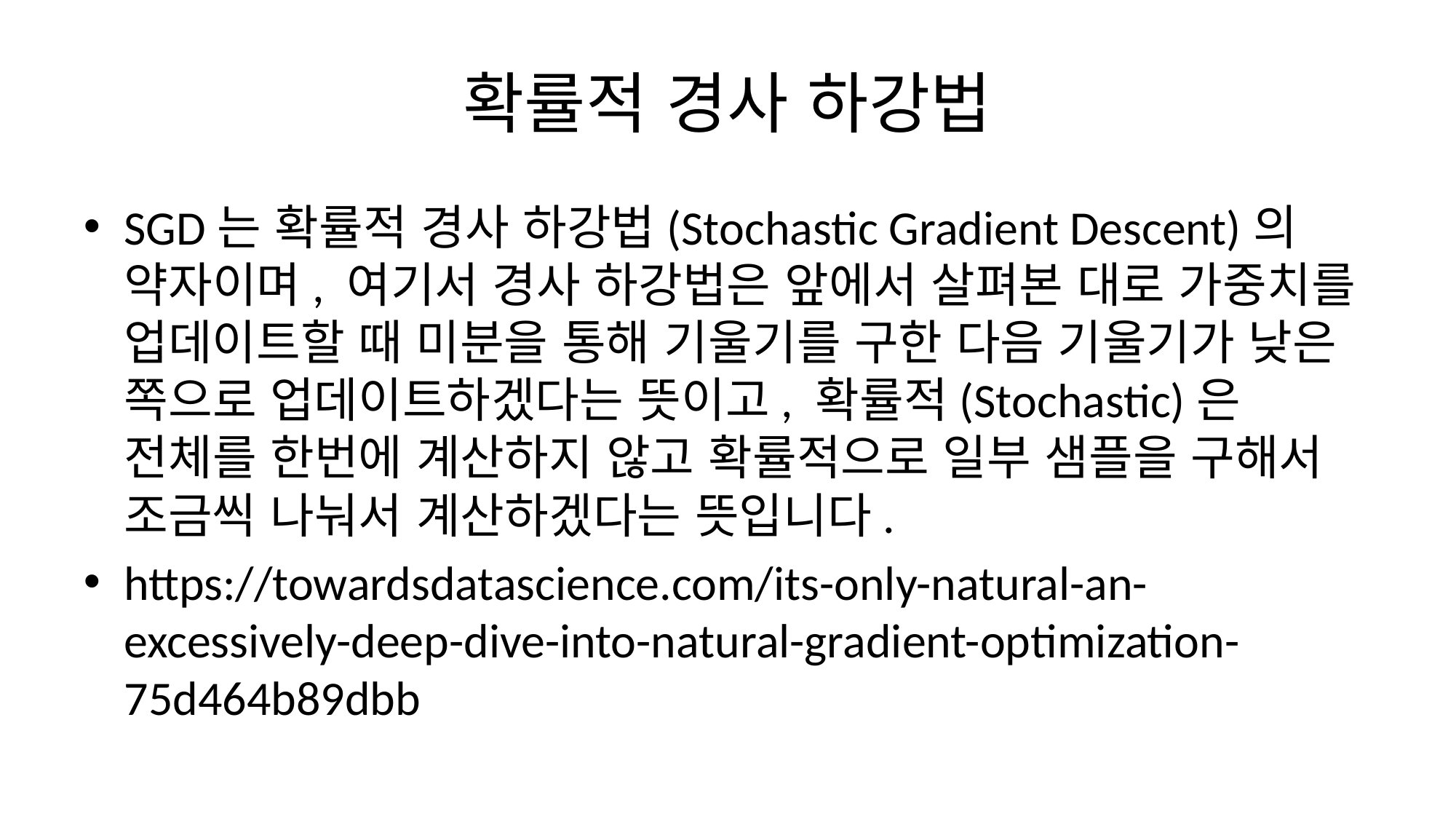

# 확률적 경사 하강법
SGD는 확률적 경사 하강법(Stochastic Gradient Descent)의 약자이며, 여기서 경사 하강법은 앞에서 살펴본 대로 가중치를 업데이트할 때 미분을 통해 기울기를 구한 다음 기울기가 낮은 쪽으로 업데이트하겠다는 뜻이고, 확률적(Stochastic)은 전체를 한번에 계산하지 않고 확률적으로 일부 샘플을 구해서 조금씩 나눠서 계산하겠다는 뜻입니다.
https://towardsdatascience.com/its-only-natural-an-excessively-deep-dive-into-natural-gradient-optimization-75d464b89dbb